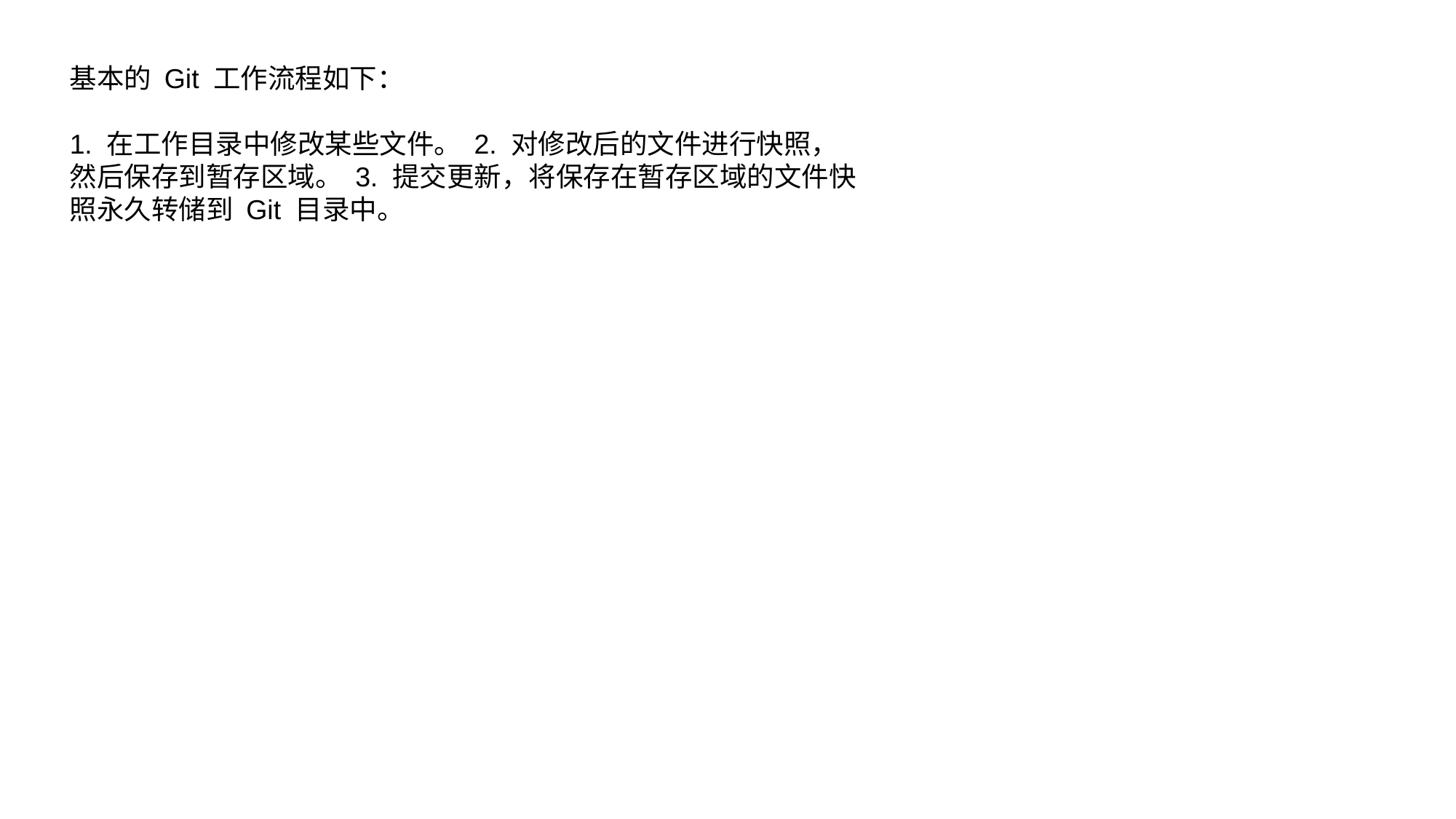

基本的 Git 工作流程如下：

1. 在工作目录中修改某些文件。 2. 对修改后的文件进行快照，然后保存到暂存区域。 3. 提交更新，将保存在暂存区域的文件快照永久转储到 Git 目录中。